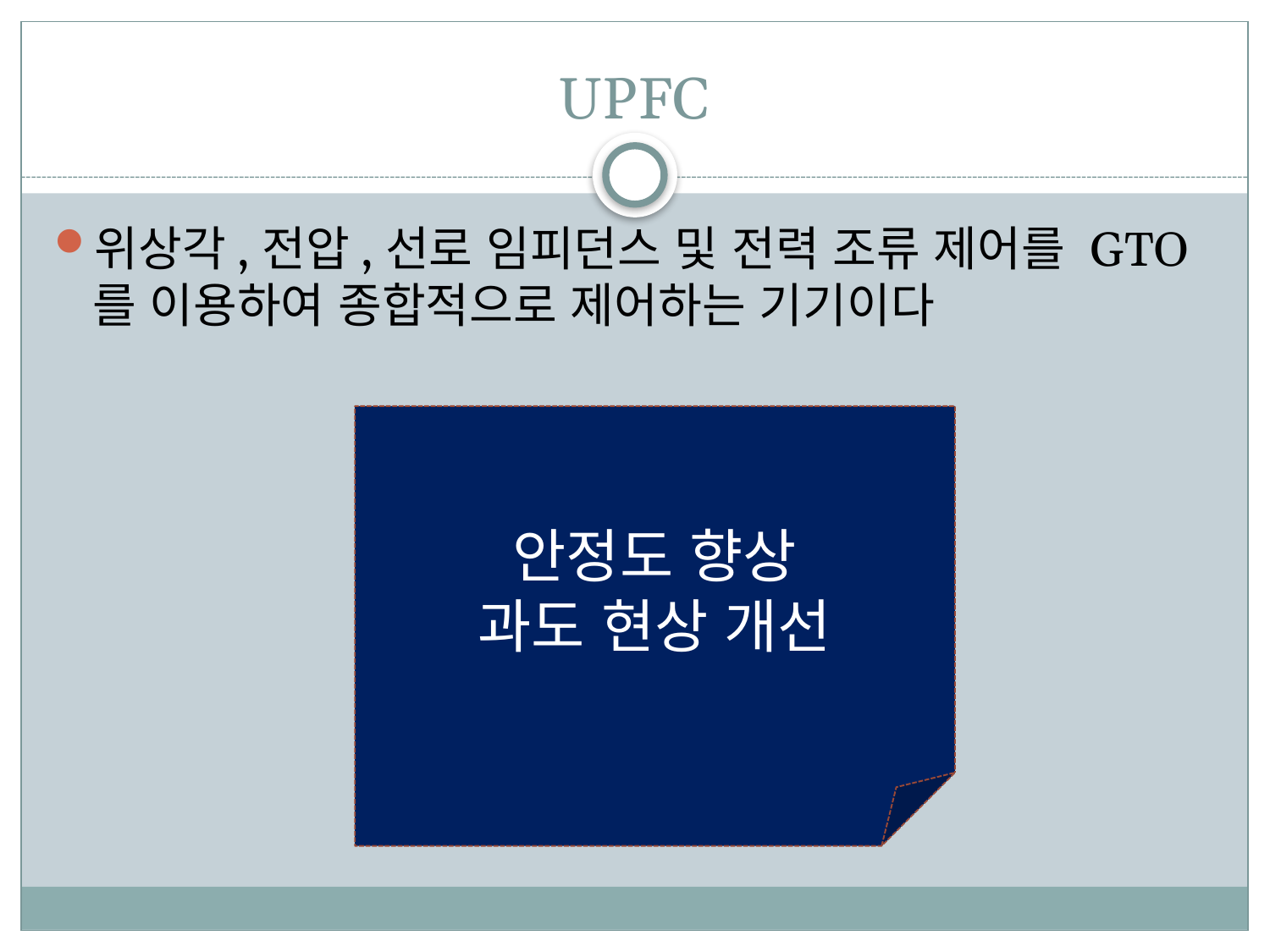

# UPFC
위상각,전압,선로 임피던스 및 전력 조류 제어를 GTO를 이용하여 종합적으로 제어하는 기기이다
안정도 향상
과도 현상 개선